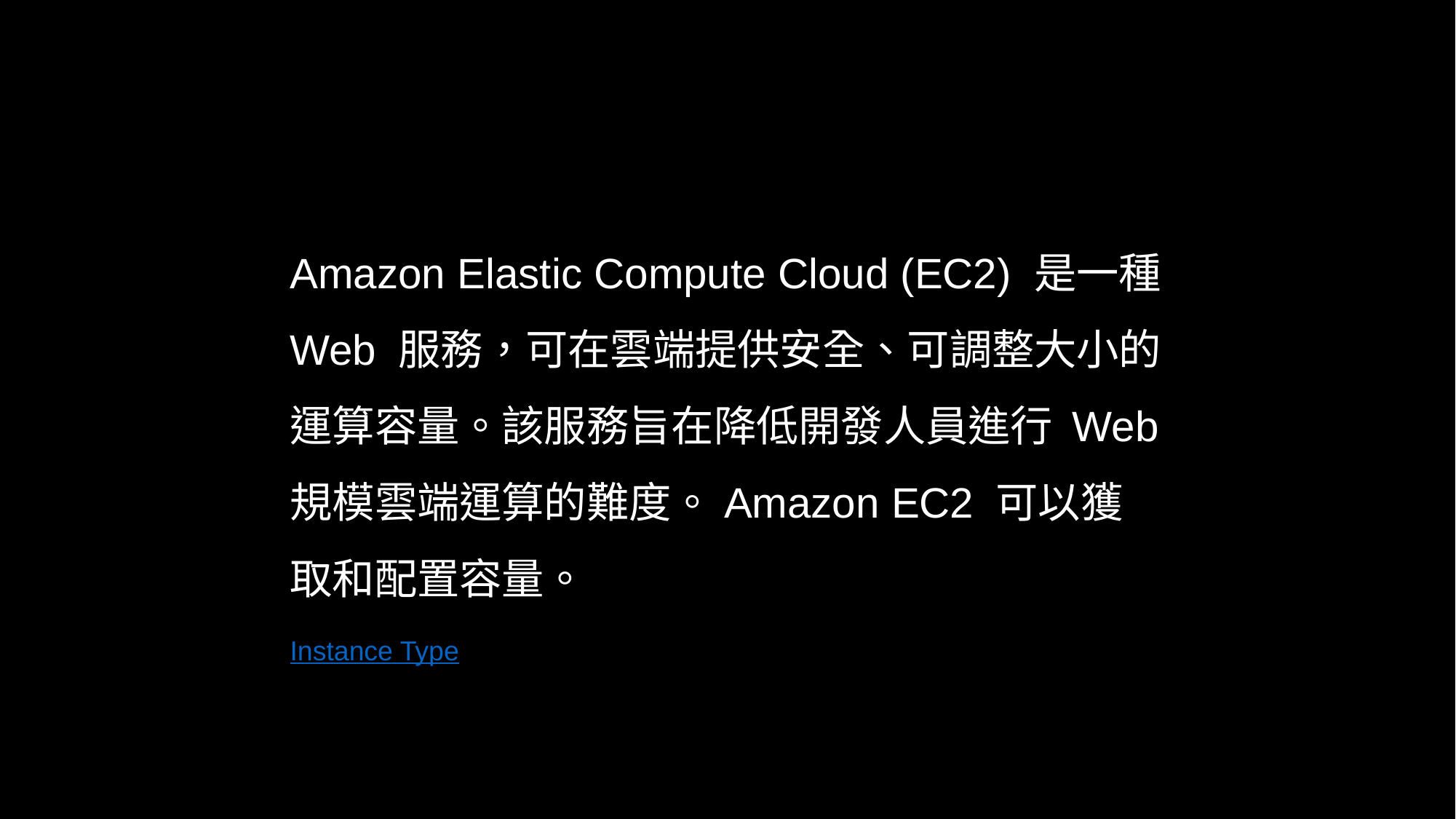

Amazon Elastic Compute Cloud (EC2) 是一種 Web 服務，可在雲端提供安全、可調整大小的運算容量。該服務旨在降低開發人員進行 Web 規模雲端運算的難度。Amazon EC2 可以獲取和配置容量。
Instance Type